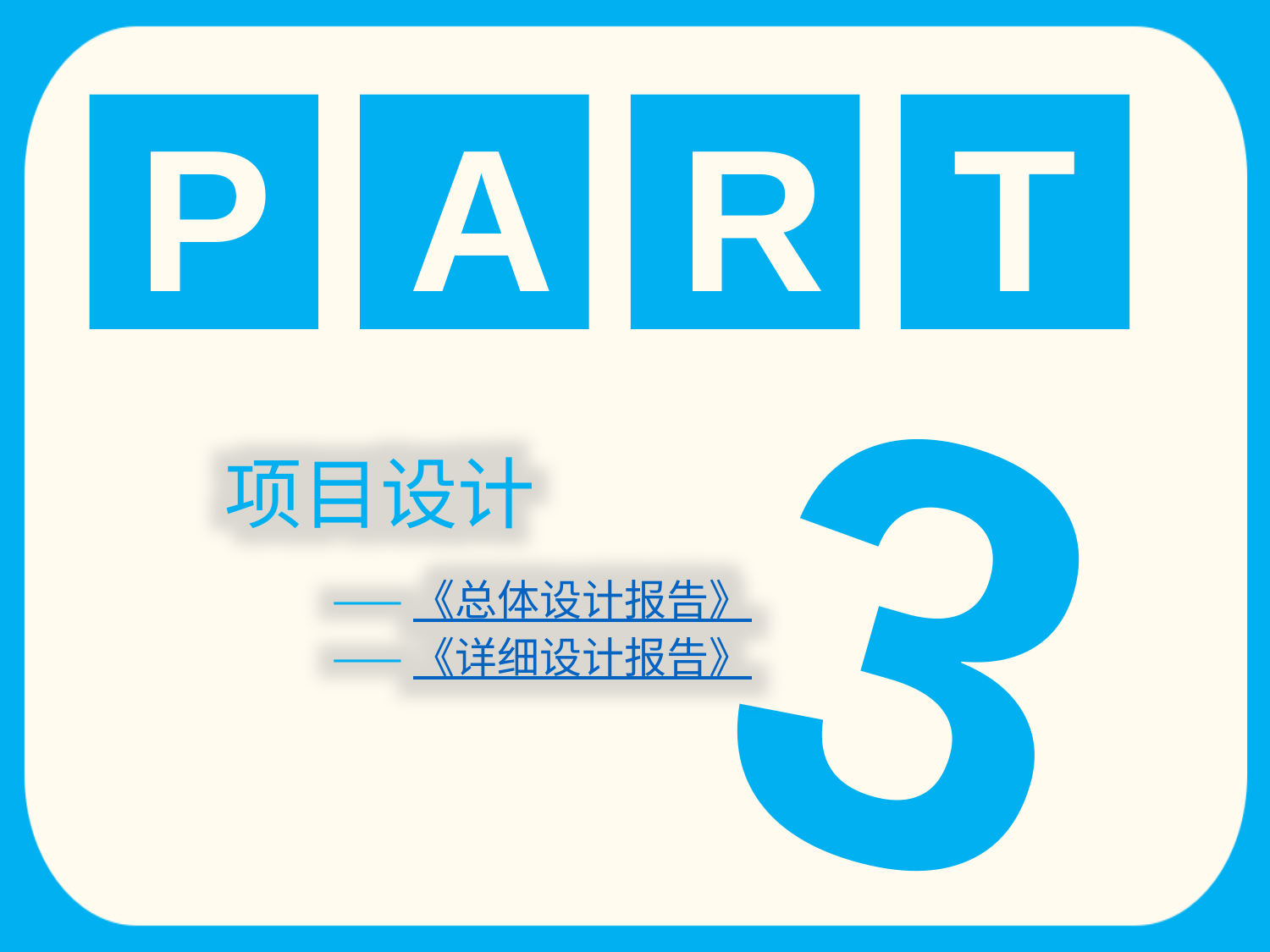

P

A

R

T

3
项目设计
 ——《总体设计报告》
——《详细设计报告》